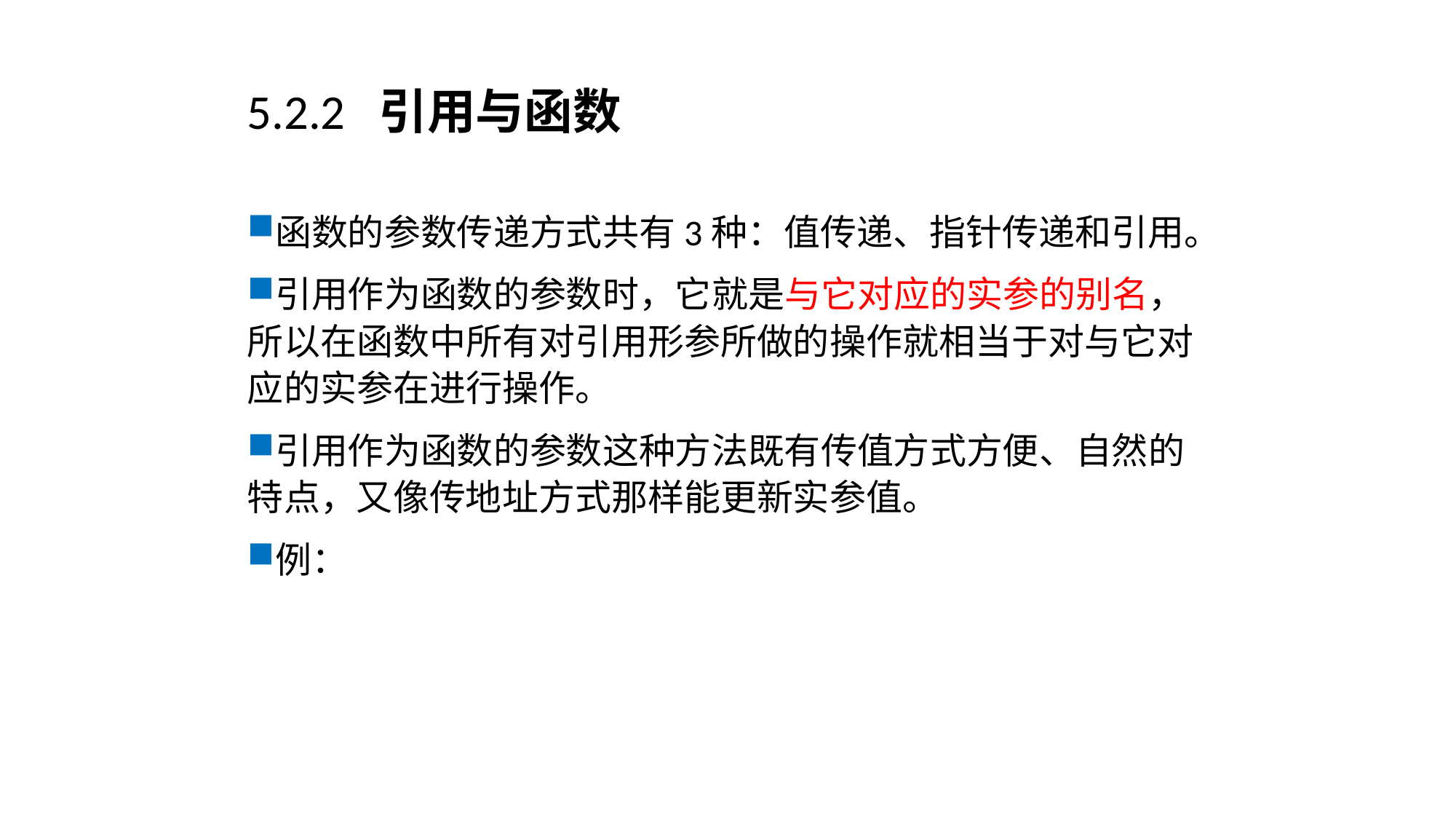

# 5.2.2  引用与函数
函数的参数传递方式共有3种：值传递、指针传递和引用。
引用作为函数的参数时，它就是与它对应的实参的别名，所以在函数中所有对引用形参所做的操作就相当于对与它对应的实参在进行操作。
引用作为函数的参数这种方法既有传值方式方便、自然的特点，又像传地址方式那样能更新实参值。
例：